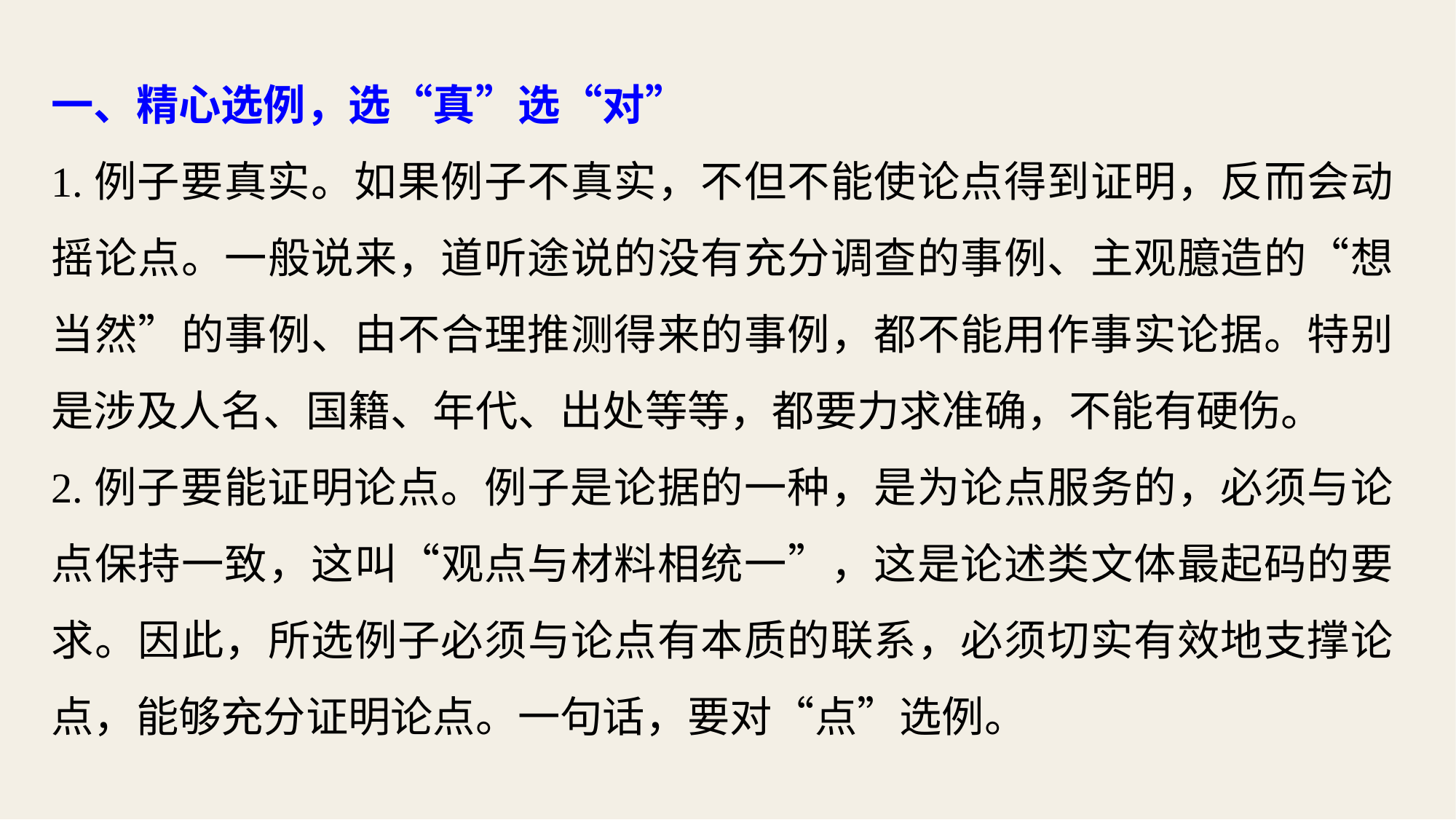

一、精心选例，选“真”选“对”
1.例子要真实。如果例子不真实，不但不能使论点得到证明，反而会动摇论点。一般说来，道听途说的没有充分调查的事例、主观臆造的“想当然”的事例、由不合理推测得来的事例，都不能用作事实论据。特别是涉及人名、国籍、年代、出处等等，都要力求准确，不能有硬伤。
2.例子要能证明论点。例子是论据的一种，是为论点服务的，必须与论点保持一致，这叫“观点与材料相统一”，这是论述类文体最起码的要求。因此，所选例子必须与论点有本质的联系，必须切实有效地支撑论点，能够充分证明论点。一句话，要对“点”选例。